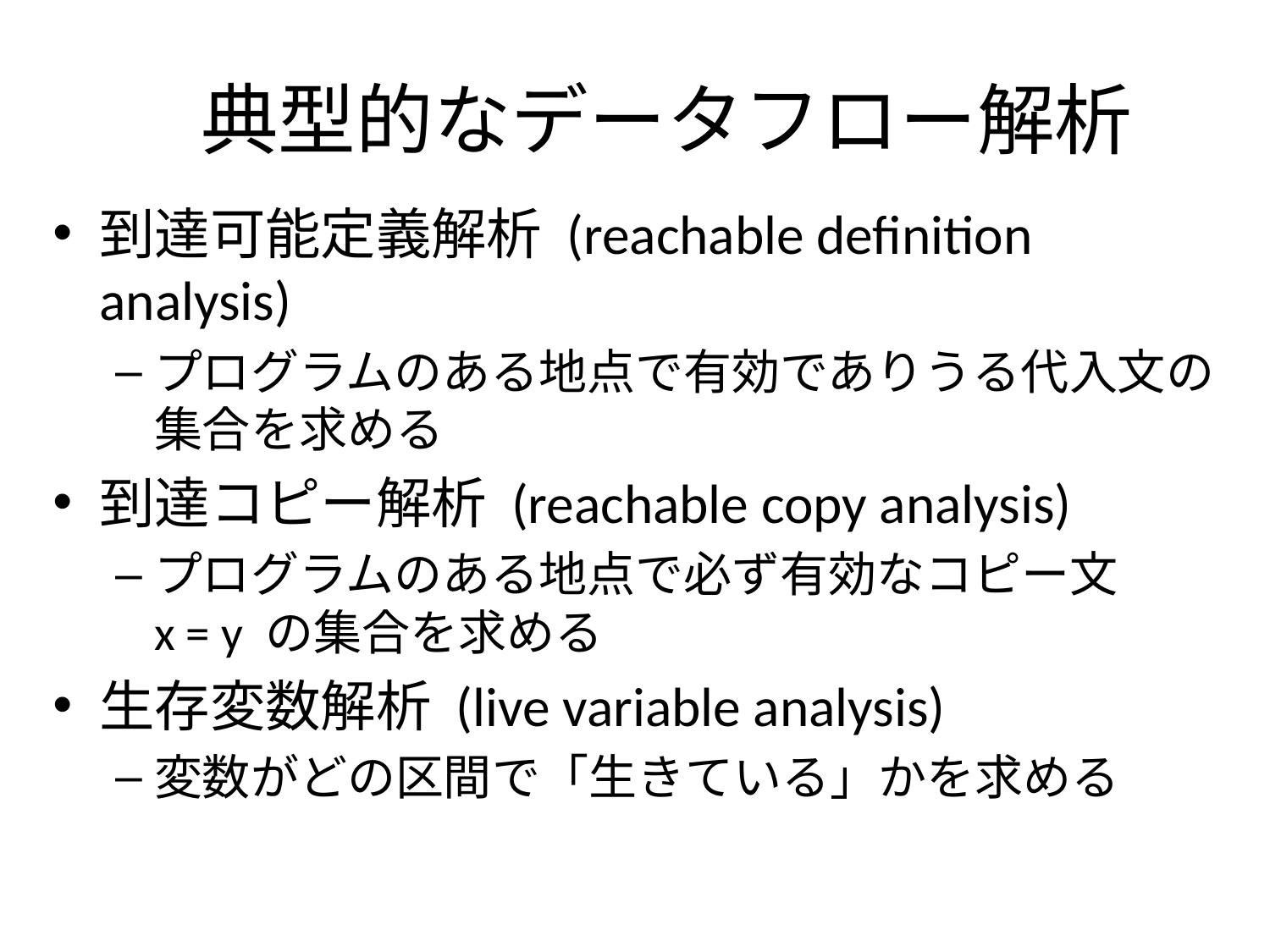

# 典型的なデータフロー解析
到達可能定義解析 (reachable definition analysis)
プログラムのある地点で有効でありうる代入文の
集合を求める
到達コピー解析 (reachable copy analysis)
プログラムのある地点で必ず有効なコピー文
x = y の集合を求める
生存変数解析 (live variable analysis)
変数がどの区間で「生きている」かを求める